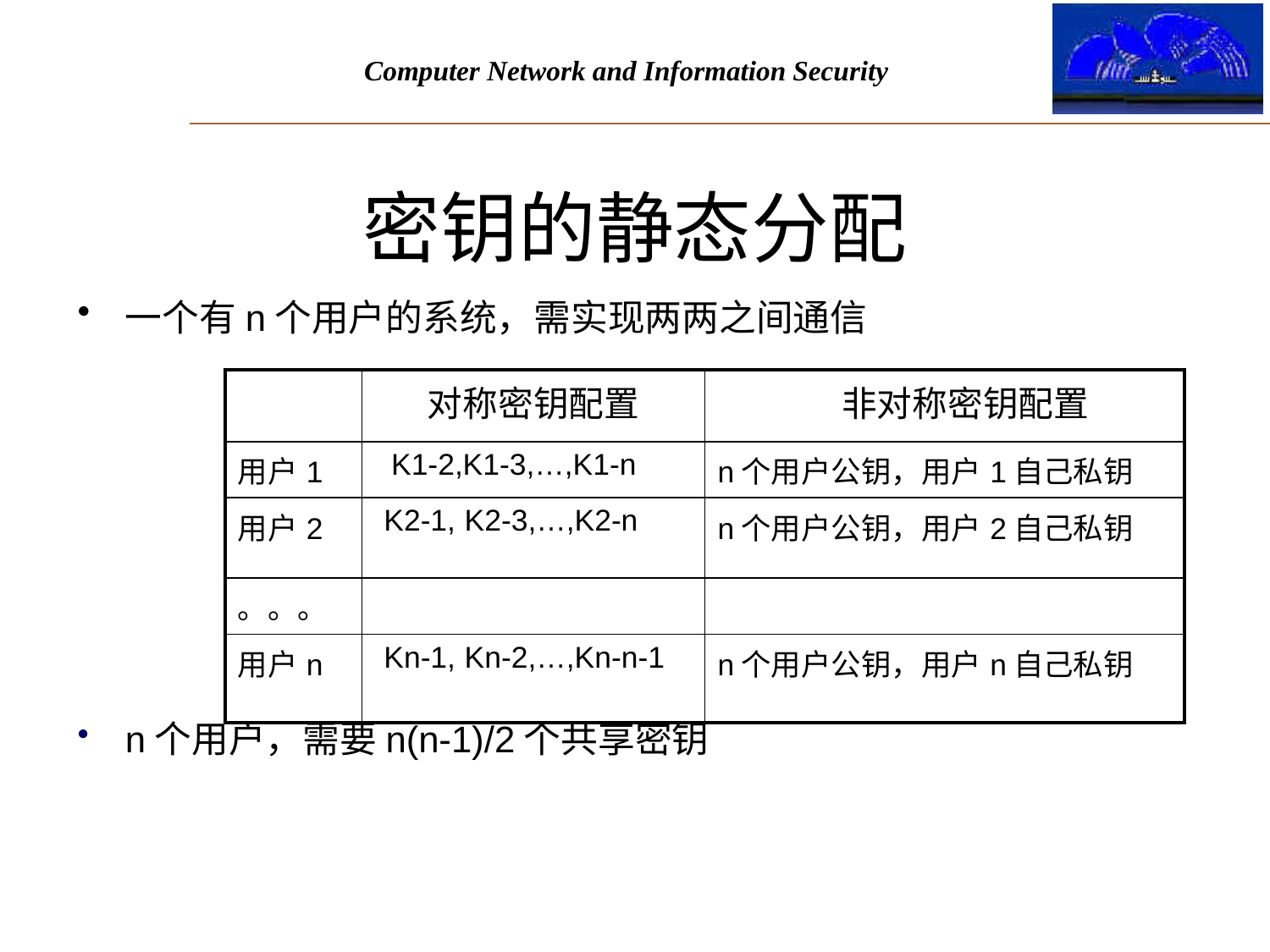

# 密钥的静态分配
一个有n个用户的系统，需实现两两之间通信

n个用户，需要n(n-1)/2个共享密钥

|  | 对称密钥配置 | 非对称密钥配置 |
| --- | --- | --- |
| 用户1 | K1-2,K1-3,…,K1-n | n个用户公钥，用户1自己私钥 |
| 用户2 | K2-1, K2-3,…,K2-n | n个用户公钥，用户2自己私钥 |
| 。。。 |  |  |
| 用户n | Kn-1, Kn-2,…,Kn-n-1 | n个用户公钥，用户n自己私钥 |